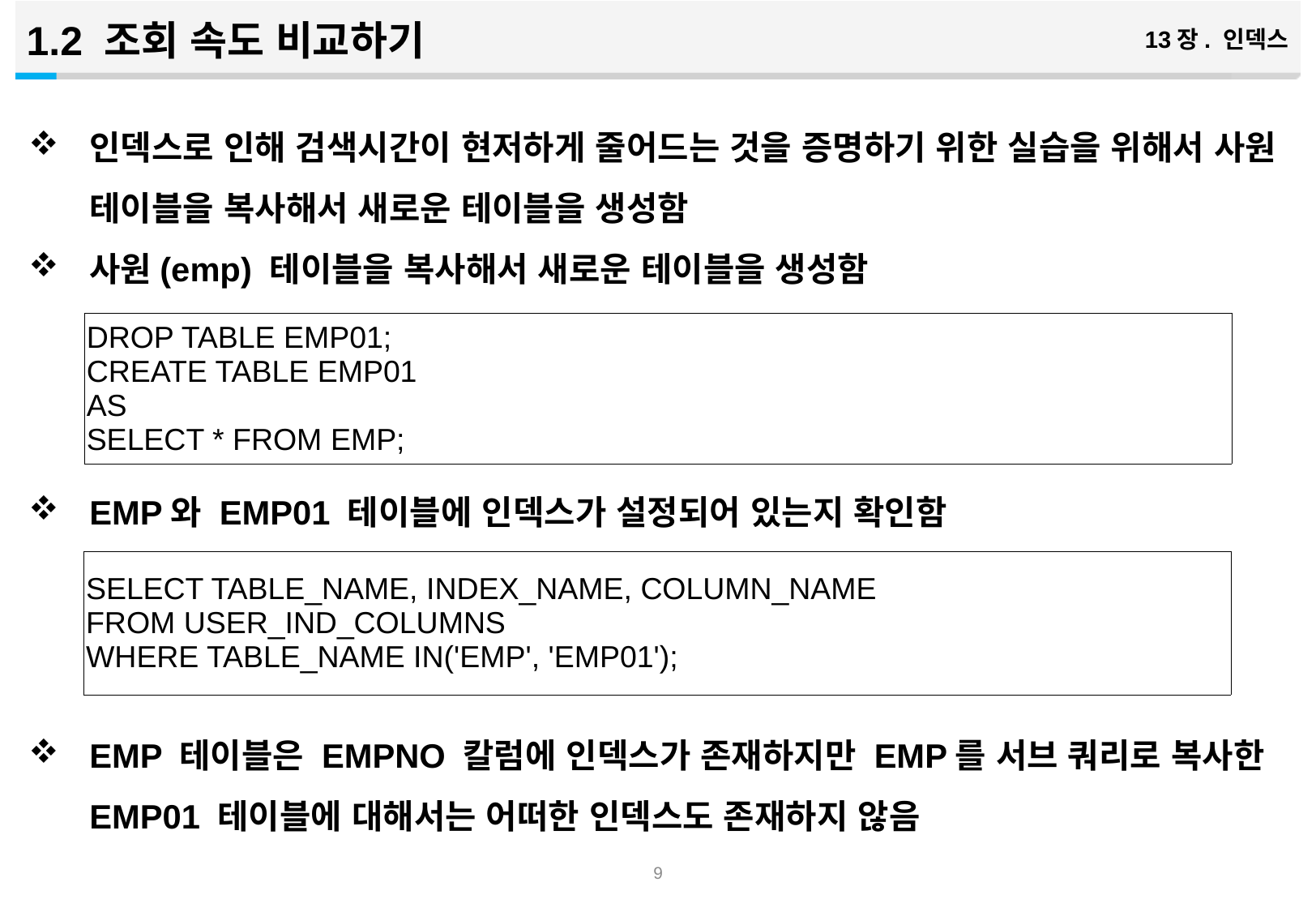

1.2 조회 속도 비교하기
13장. 인덱스
인덱스로 인해 검색시간이 현저하게 줄어드는 것을 증명하기 위한 실습을 위해서 사원 테이블을 복사해서 새로운 테이블을 생성함
사원(emp) 테이블을 복사해서 새로운 테이블을 생성함

EMP와 EMP01 테이블에 인덱스가 설정되어 있는지 확인함

EMP 테이블은 EMPNO 칼럼에 인덱스가 존재하지만 EMP를 서브 쿼리로 복사한 EMP01 테이블에 대해서는 어떠한 인덱스도 존재하지 않음
| DROP TABLE EMP01; CREATE TABLE EMP01 AS SELECT \* FROM EMP; |
| --- |
| SELECT TABLE\_NAME, INDEX\_NAME, COLUMN\_NAME FROM USER\_IND\_COLUMNS WHERE TABLE\_NAME IN('EMP', 'EMP01'); |
| --- |
9